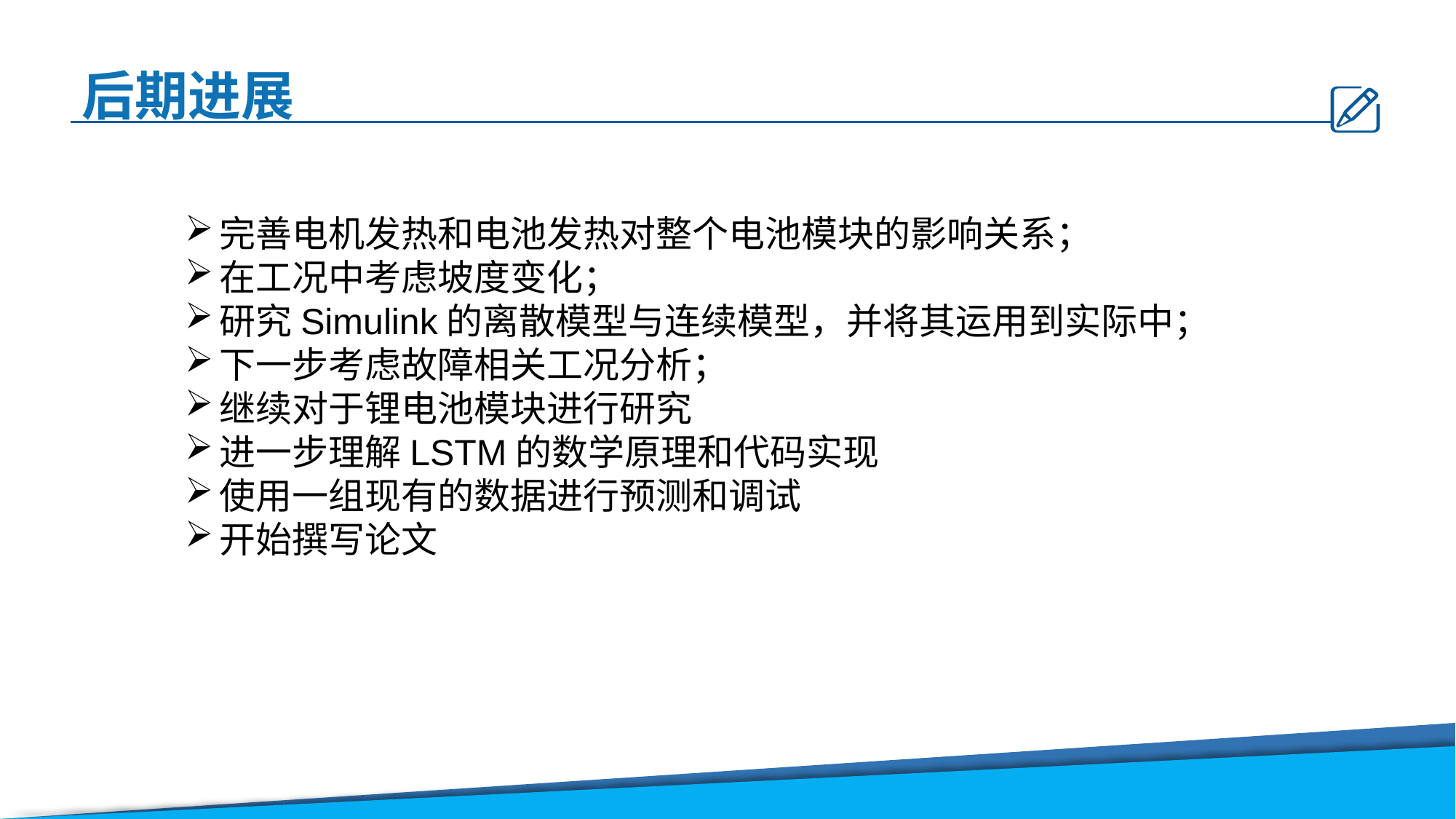

后期进展

完善电机发热和电池发热对整个电池模块的影响关系；
在工况中考虑坡度变化；
研究Simulink的离散模型与连续模型，并将其运用到实际中；
下一步考虑故障相关工况分析；
继续对于锂电池模块进行研究
进一步理解LSTM的数学原理和代码实现
使用一组现有的数据进行预测和调试
开始撰写论文